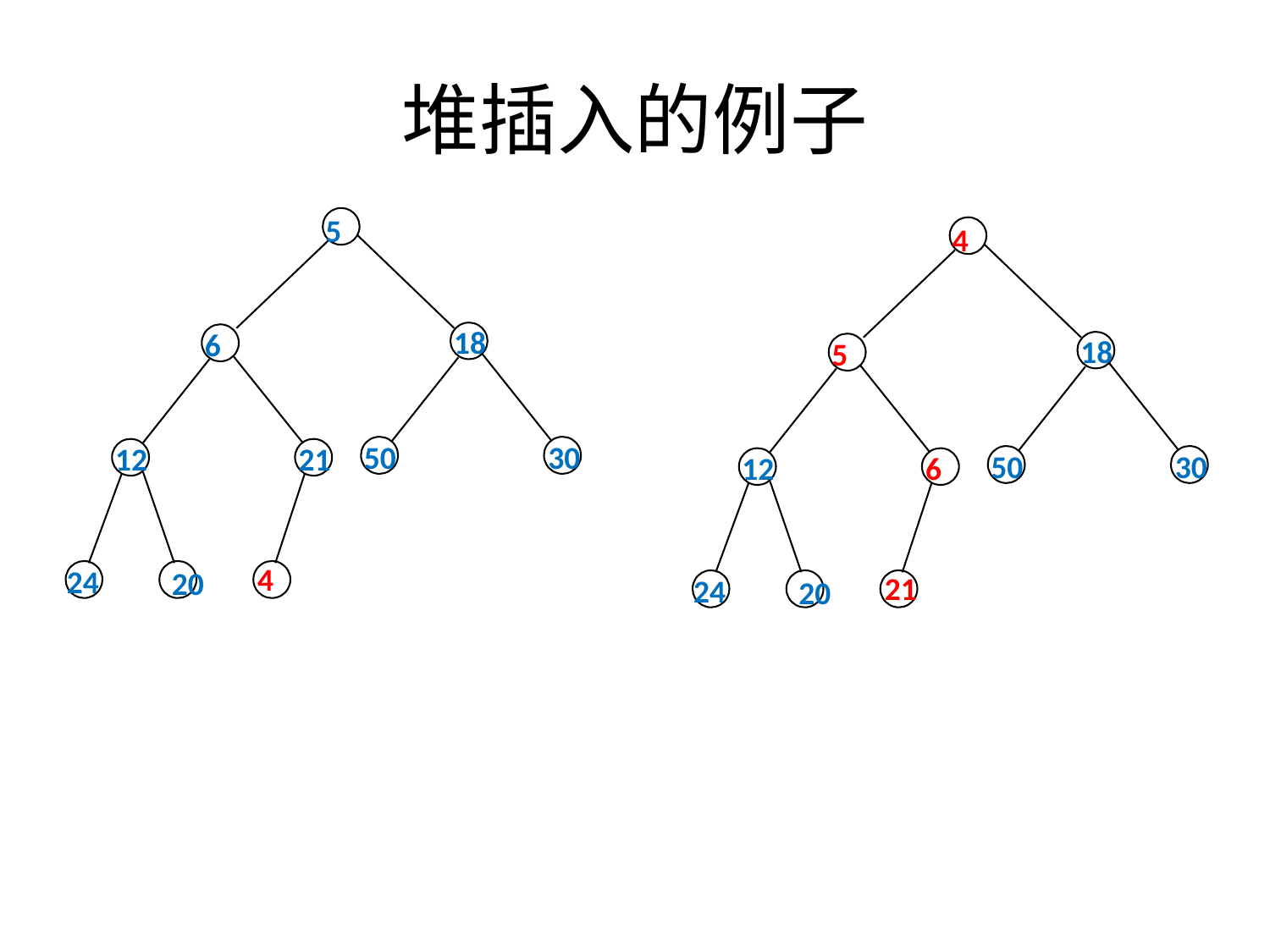

# 堆插入的例子

5

18

6

50

30

12

21

4

24

20

4

18

5

50

30

12

6

21

24

20